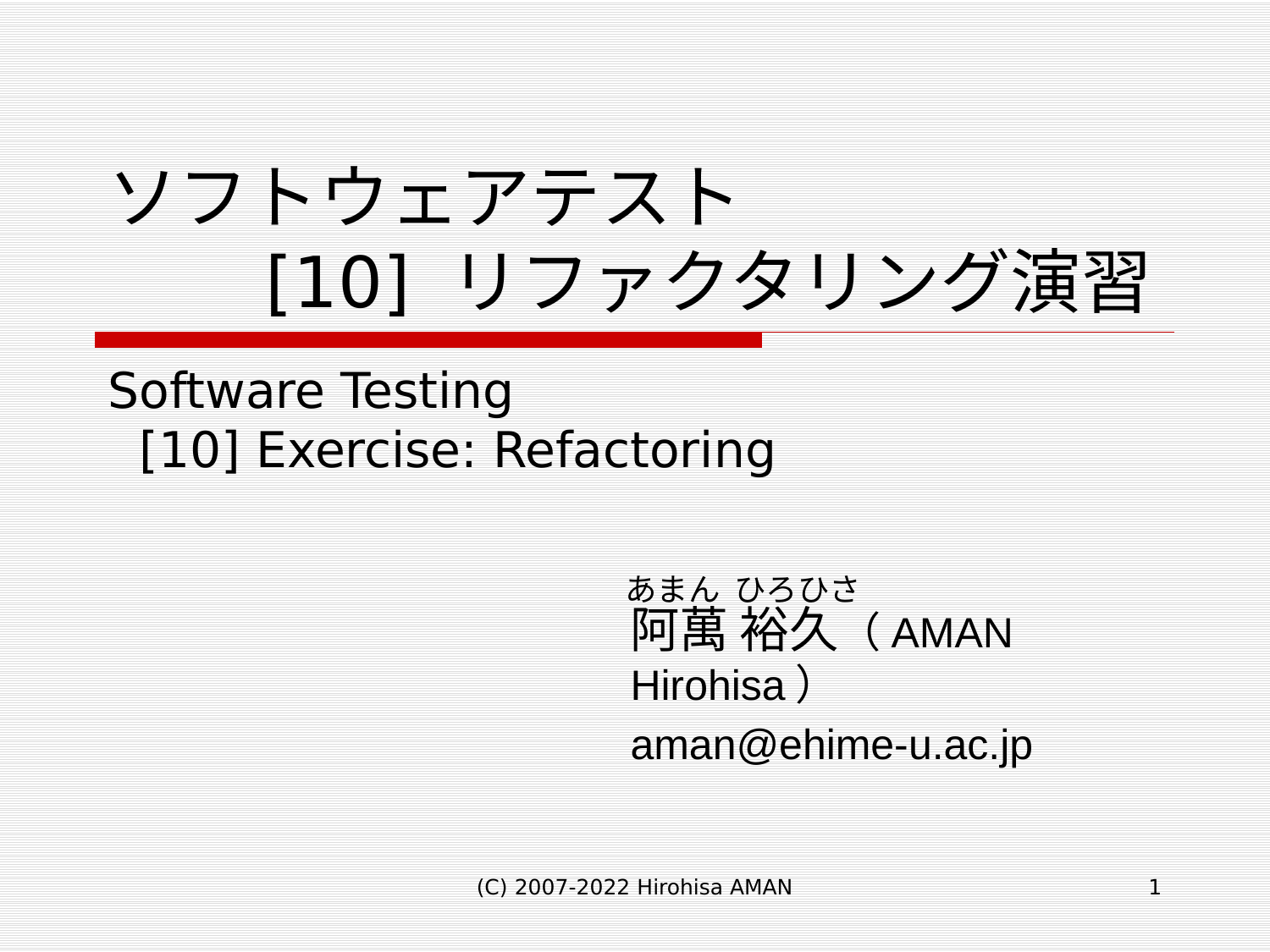

# ソフトウェアテスト 　　[10] リファクタリング演習
Software Testing
  [10] Exercise: Refactoring
あまん  ひろひさ
阿萬 裕久（AMAN Hirohisa）
aman@ehime-u.ac.jp
(C) 2007-2022 Hirohisa AMAN
1